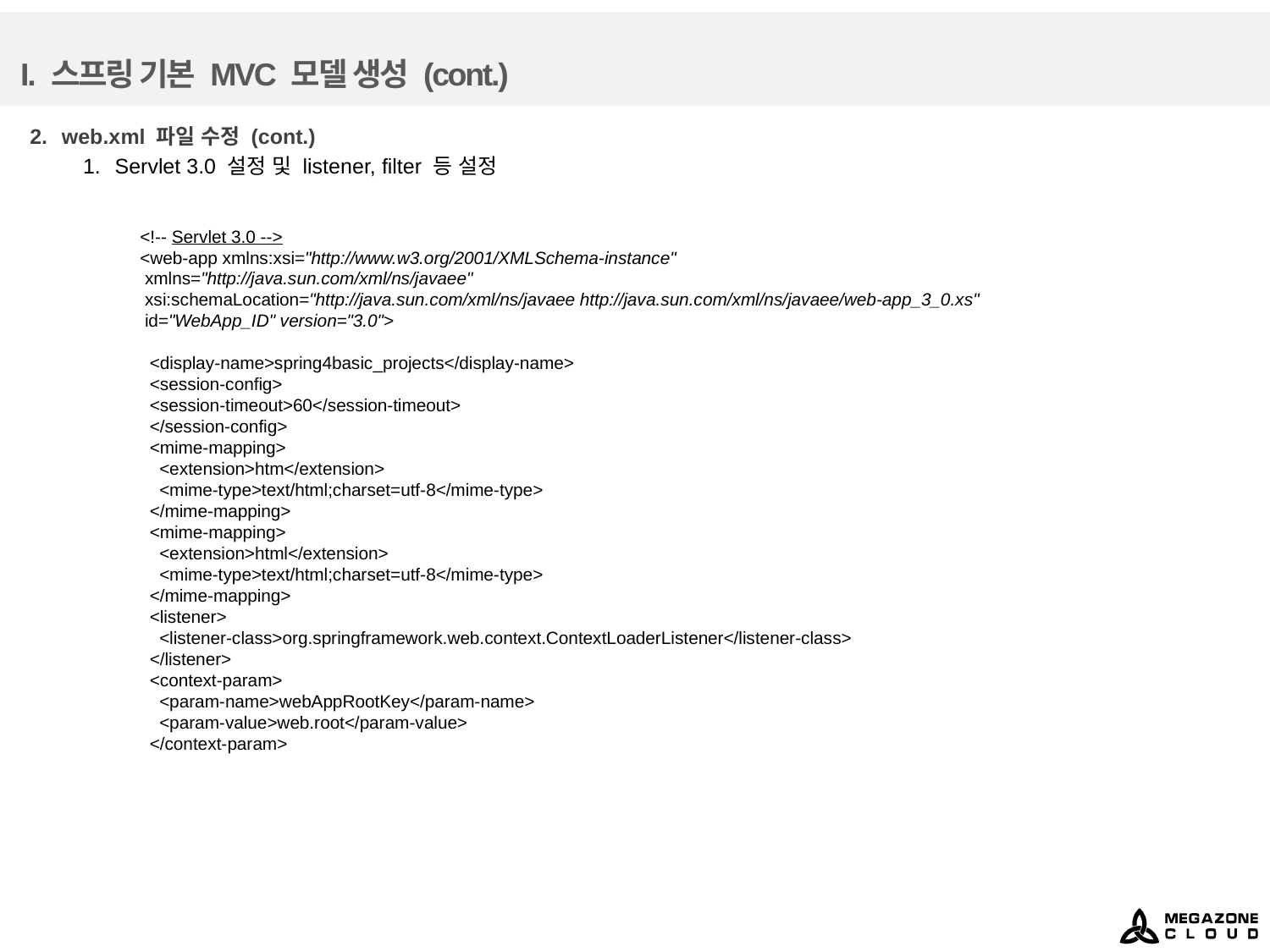

# I. 스프링 기본 MVC 모델 생성 (cont.)
web.xml 파일 수정 (cont.)
Servlet 3.0 설정 및 listener, filter 등 설정

<!-- Servlet 3.0 -->
<web-app xmlns:xsi="http://www.w3.org/2001/XMLSchema-instance"
 xmlns="http://java.sun.com/xml/ns/javaee"
 xsi:schemaLocation="http://java.sun.com/xml/ns/javaee http://java.sun.com/xml/ns/javaee/web-app_3_0.xs"
 id="WebApp_ID" version="3.0">

  <display-name>spring4basic_projects</display-name>
  <session-config>
  <session-timeout>60</session-timeout>
  </session-config>
  <mime-mapping>
    <extension>htm</extension>
    <mime-type>text/html;charset=utf-8</mime-type>
  </mime-mapping>
  <mime-mapping>
    <extension>html</extension>
    <mime-type>text/html;charset=utf-8</mime-type>
  </mime-mapping>
  <listener>
    <listener-class>org.springframework.web.context.ContextLoaderListener</listener-class>
  </listener>
  <context-param>
    <param-name>webAppRootKey</param-name>
    <param-value>web.root</param-value>
  </context-param>